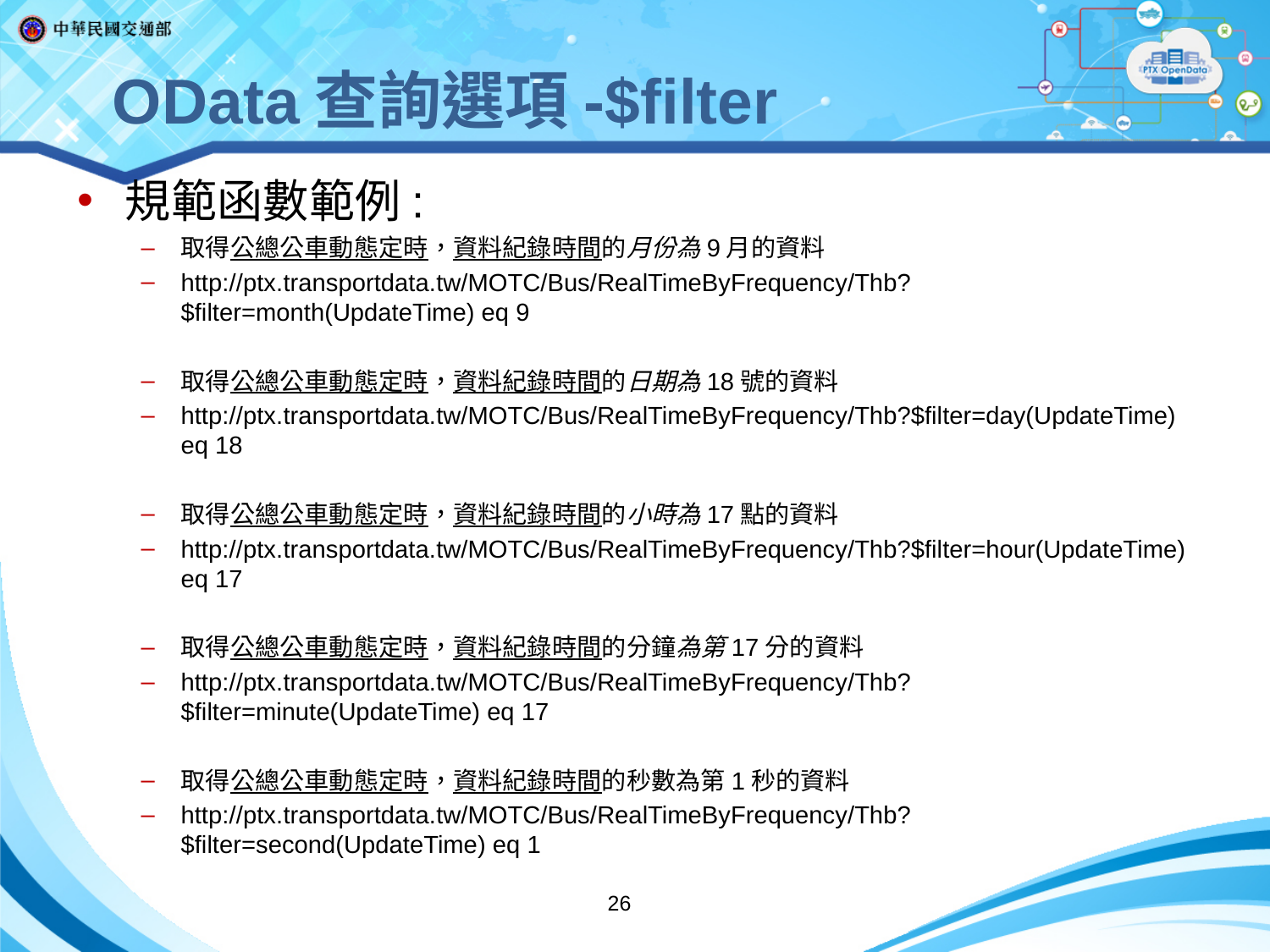

OData查詢選項-$filter
規範函數範例:
取得公總公車動態定時，資料紀錄時間的月份為9月的資料
http://ptx.transportdata.tw/MOTC/Bus/RealTimeByFrequency/Thb?$filter=month(UpdateTime) eq 9

取得公總公車動態定時，資料紀錄時間的日期為18號的資料
http://ptx.transportdata.tw/MOTC/Bus/RealTimeByFrequency/Thb?$filter=day(UpdateTime) eq 18

取得公總公車動態定時，資料紀錄時間的小時為17點的資料
http://ptx.transportdata.tw/MOTC/Bus/RealTimeByFrequency/Thb?$filter=hour(UpdateTime) eq 17

取得公總公車動態定時，資料紀錄時間的分鐘為第17分的資料
http://ptx.transportdata.tw/MOTC/Bus/RealTimeByFrequency/Thb?$filter=minute(UpdateTime) eq 17

取得公總公車動態定時，資料紀錄時間的秒數為第1秒的資料
http://ptx.transportdata.tw/MOTC/Bus/RealTimeByFrequency/Thb?$filter=second(UpdateTime) eq 1

26